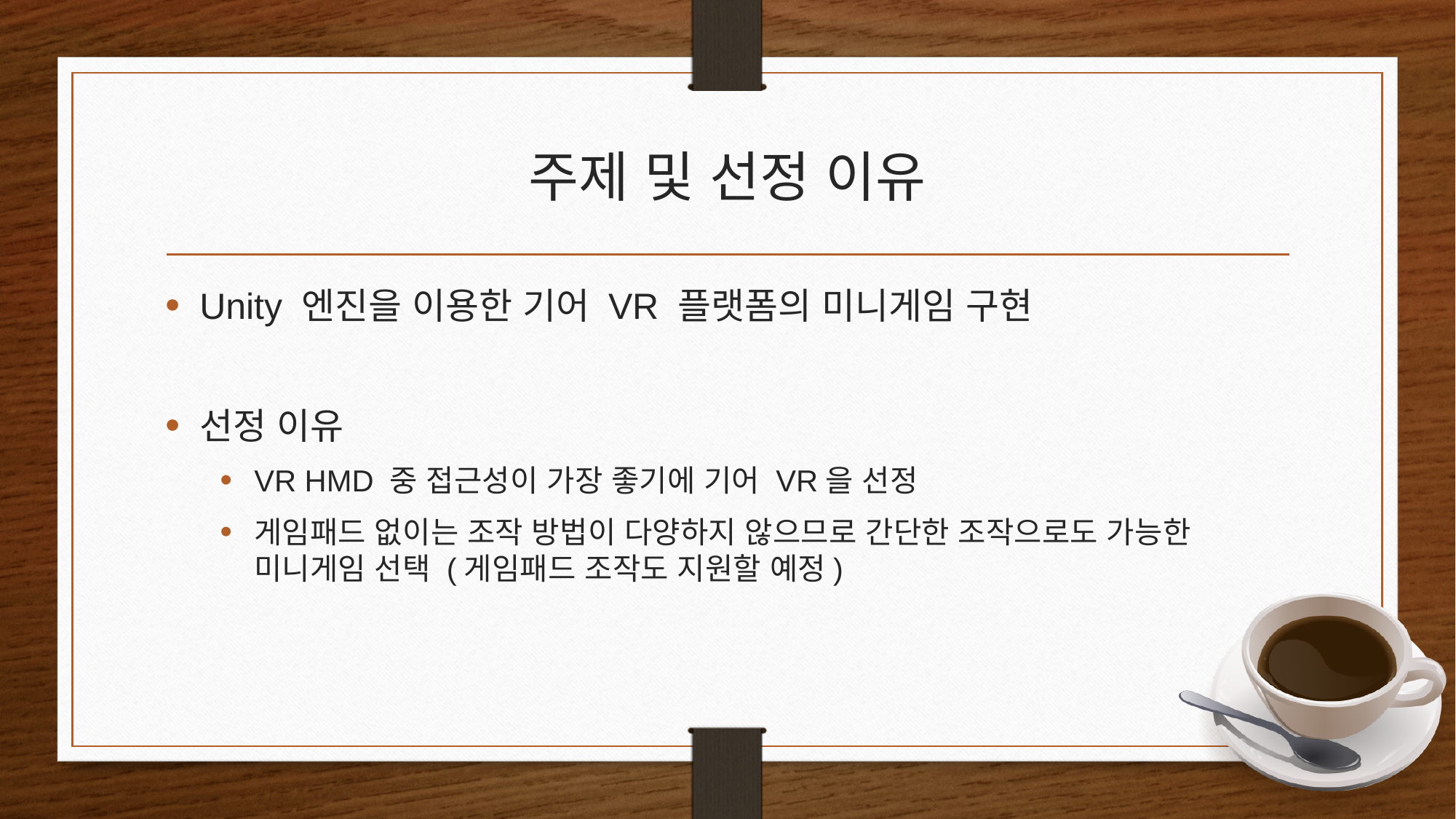

# 주제 및 선정 이유
Unity 엔진을 이용한 기어 VR 플랫폼의 미니게임 구현

선정 이유
VR HMD 중 접근성이 가장 좋기에 기어 VR을 선정
게임패드 없이는 조작 방법이 다양하지 않으므로 간단한 조작으로도 가능한 미니게임 선택 (게임패드 조작도 지원할 예정)